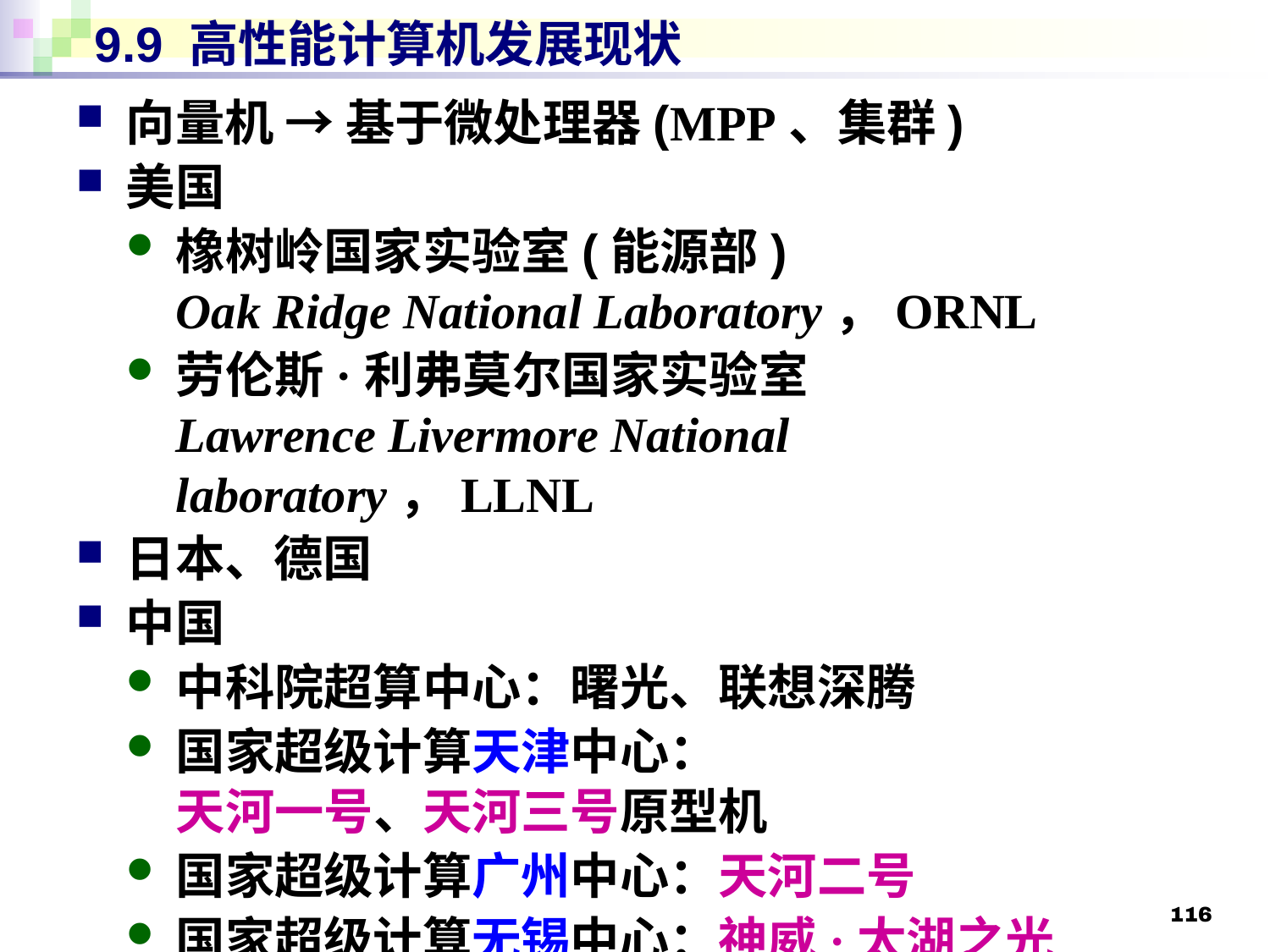

# 9.9 高性能计算机发展现状
向量机 → 基于微处理器(MPP、集群)
美国
橡树岭国家实验室(能源部)
Oak Ridge National Laboratory，ORNL
劳伦斯·利弗莫尔国家实验室
Lawrence Livermore National laboratory，LLNL
日本、德国
中国
中科院超算中心：曙光、联想深腾
国家超级计算天津中心：
天河一号、天河三号原型机
国家超级计算广州中心：天河二号
国家超级计算无锡中心：神威·太湖之光
116